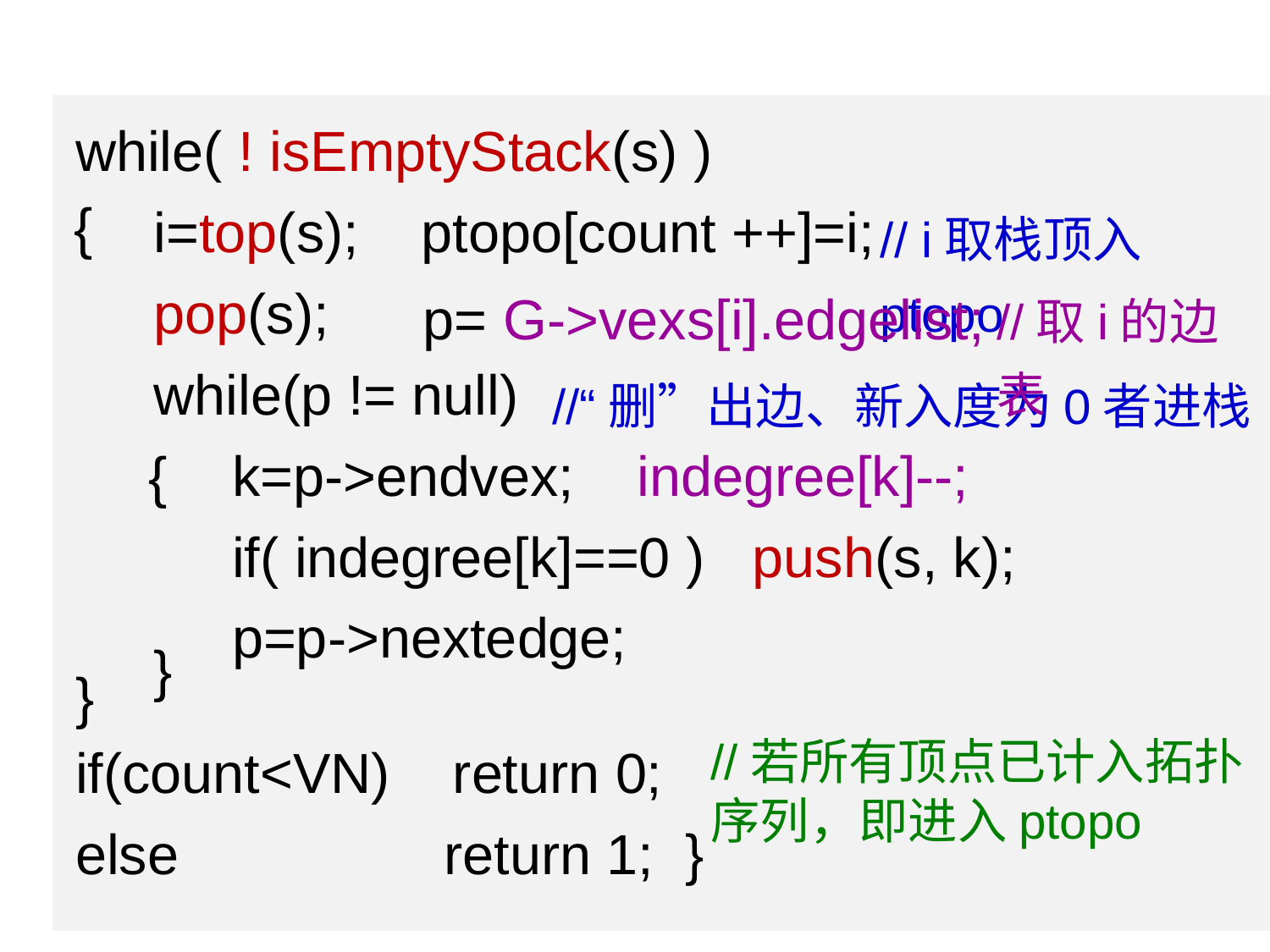

while( ! isEmptyStack(s) )
     i=top(s);    ptopo[count ++]=i;
     pop(s);
     while(p != null)
          k=p->endvex;    indegree[k]--;
          if( indegree[k]==0 )   push(s, k);
          p=p->nextedge;
     }
}
if(count<VN)    return 0;
else                 return 1;  }
 {
// i取栈顶入ptopo
p= G->vexs[i].edgelist;
//取i的边表
//“删”出边、新入度为0者进栈
 {
//若所有顶点已计入拓扑序列，即进入ptopo